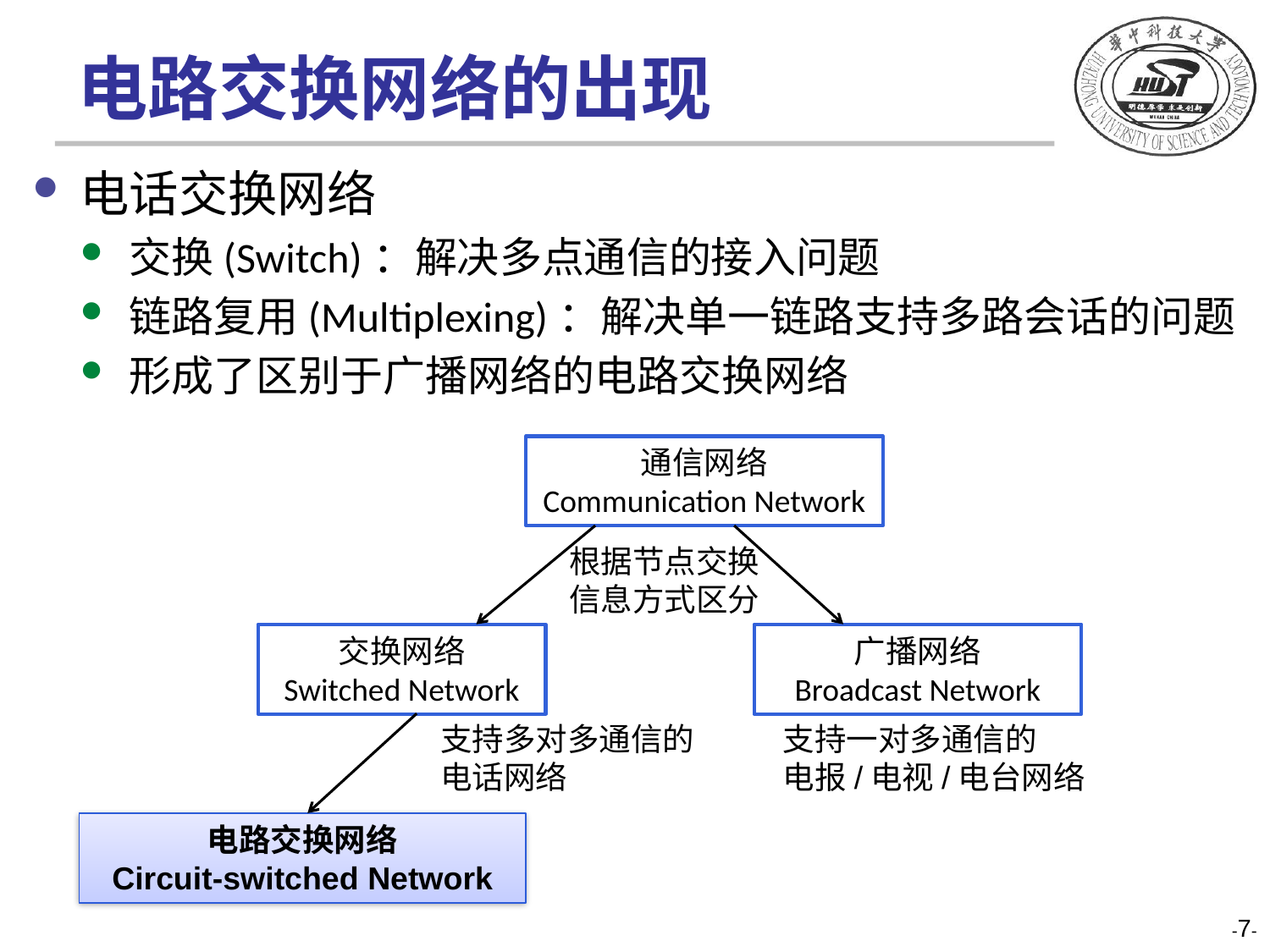

# 电路交换网络的出现
电话交换网络
交换(Switch)：解决多点通信的接入问题
链路复用(Multiplexing)：解决单一链路支持多路会话的问题
形成了区别于广播网络的电路交换网络

通信网络
Communication Network
根据节点交换
信息方式区分
交换网络
Switched Network
广播网络
Broadcast Network
支持多对多通信的
电话网络
支持一对多通信的
电报/电视/电台网络
电路交换网络
Circuit-switched Network
-7-